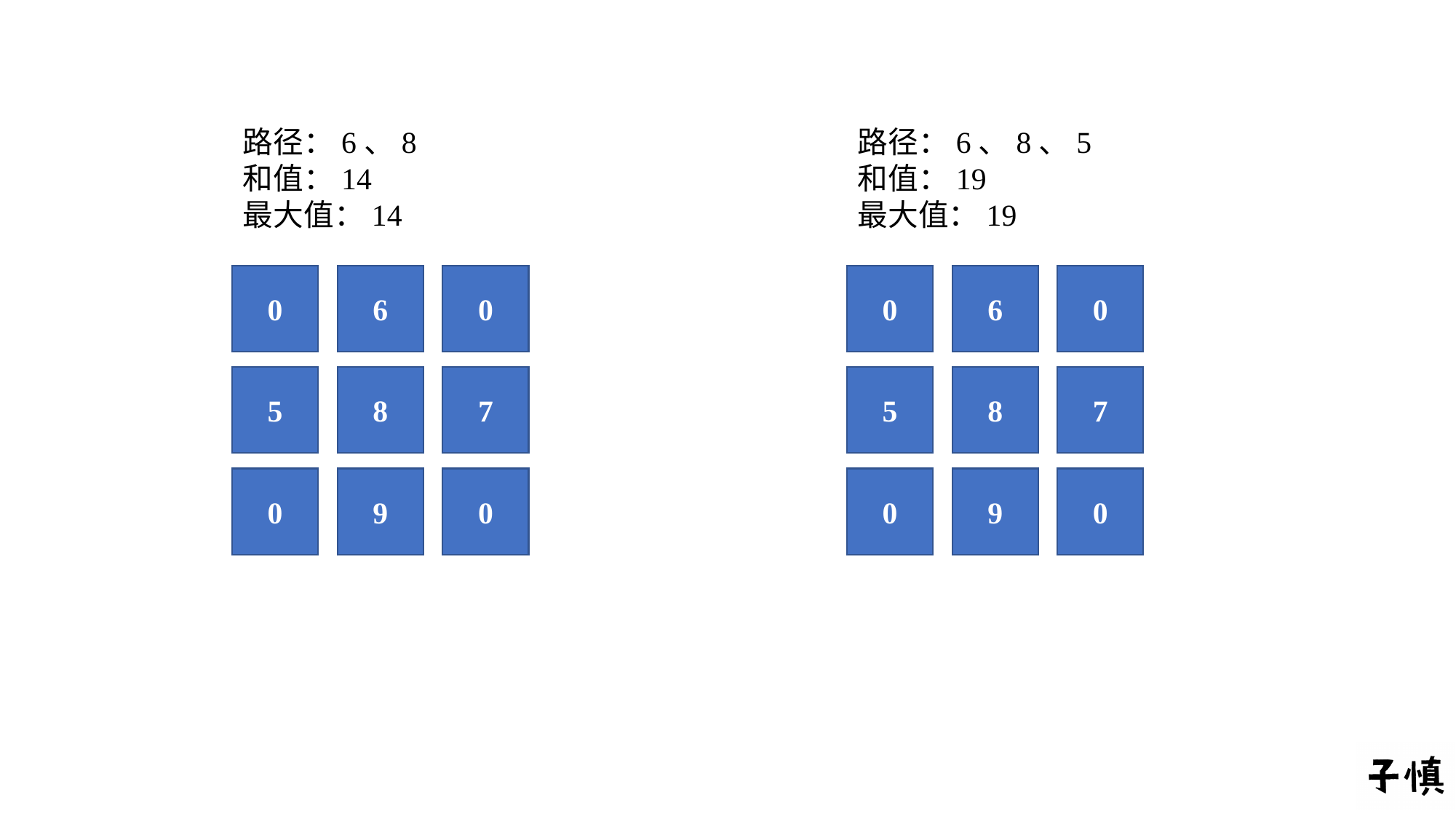

路径：6、8、5
和值：19
最大值：19
路径：6、8
和值：14
最大值：14
0
6
0
0
6
0
5
8
7
5
8
7
0
9
0
0
9
0